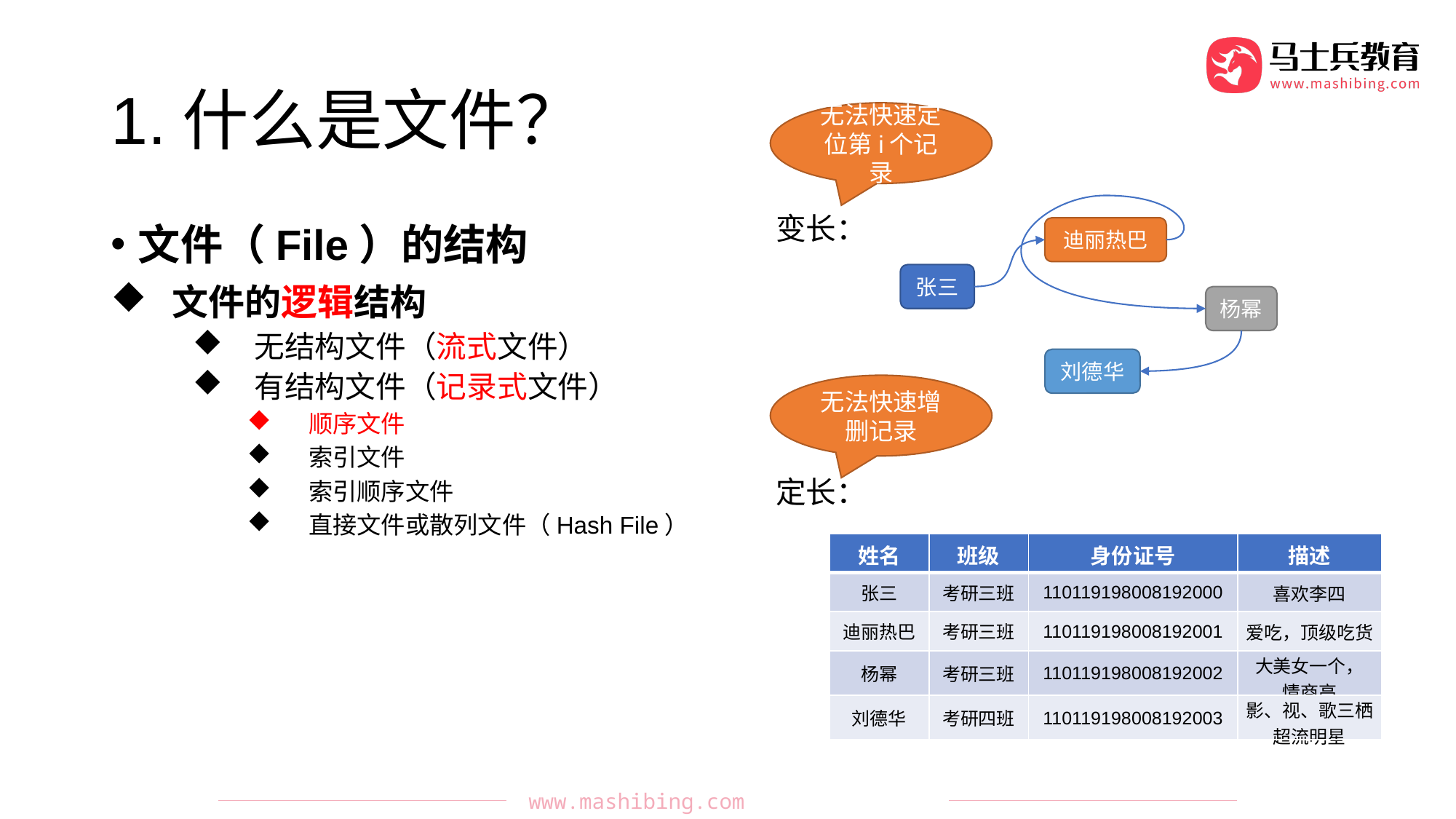

# 1.什么是文件？
无法快速定位第i个记录
变长：
迪丽热巴
张三
杨幂
刘德华
文件（File）的结构
文件的逻辑结构
无结构文件（流式文件）
有结构文件（记录式文件）
顺序文件
索引文件
索引顺序文件
直接文件或散列文件（Hash File）

无法快速增删记录
定长：
| 姓名 | 班级 | 身份证号 | 描述 |
| --- | --- | --- | --- |
| 张三 | 考研三班 | 110119198008192000 | 喜欢李四 |
| 迪丽热巴 | 考研三班 | 110119198008192001 | 爱吃，顶级吃货 |
| 杨幂 | 考研三班 | 110119198008192002 | 大美女一个， 情商高 |
| 刘德华 | 考研四班 | 110119198008192003 | 影、视、歌三栖超流明星 |